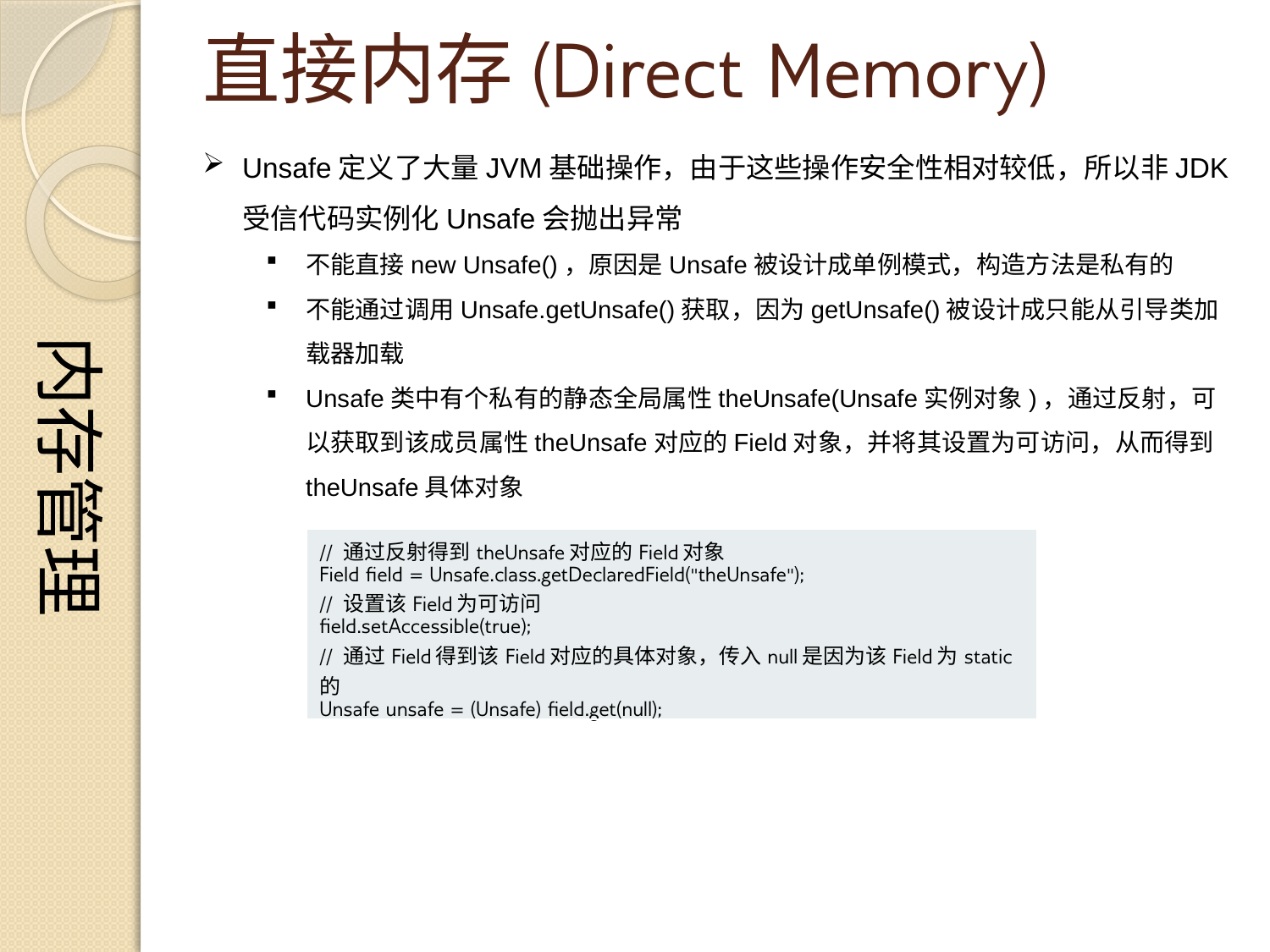

内存管理
# 直接内存(Direct Memory)
Unsafe定义了大量JVM基础操作，由于这些操作安全性相对较低，所以非JDK受信代码实例化Unsafe会抛出异常
不能直接new Unsafe()，原因是Unsafe被设计成单例模式，构造方法是私有的
不能通过调用Unsafe.getUnsafe()获取，因为getUnsafe()被设计成只能从引导类加载器加载
Unsafe类中有个私有的静态全局属性theUnsafe(Unsafe实例对象)，通过反射，可以获取到该成员属性theUnsafe对应的Field对象，并将其设置为可访问，从而得到theUnsafe具体对象
| // 通过反射得到theUnsafe对应的Field对象 Field field = Unsafe.class.getDeclaredField("theUnsafe"); // 设置该Field为可访问 field.setAccessible(true); // 通过Field得到该Field对应的具体对象，传入null是因为该Field为static的 Unsafe unsafe = (Unsafe) field.get(null); |
| --- |